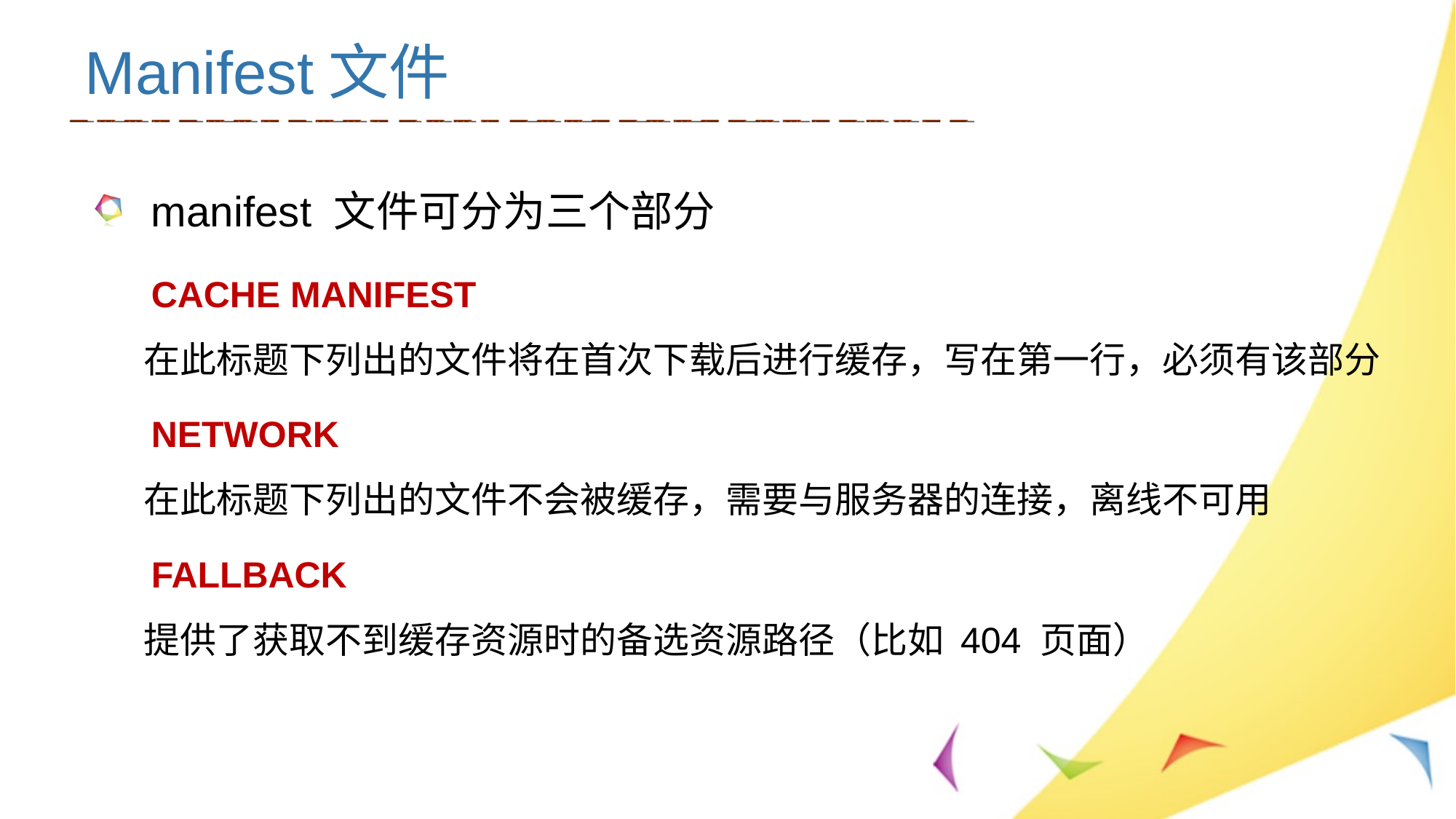

Manifest文件
manifest 文件可分为三个部分
CACHE MANIFEST
     在此标题下列出的文件将在首次下载后进行缓存，写在第一行，必须有该部分
NETWORK
     在此标题下列出的文件不会被缓存，需要与服务器的连接，离线不可用
FALLBACK
     提供了获取不到缓存资源时的备选资源路径（比如 404 页面）